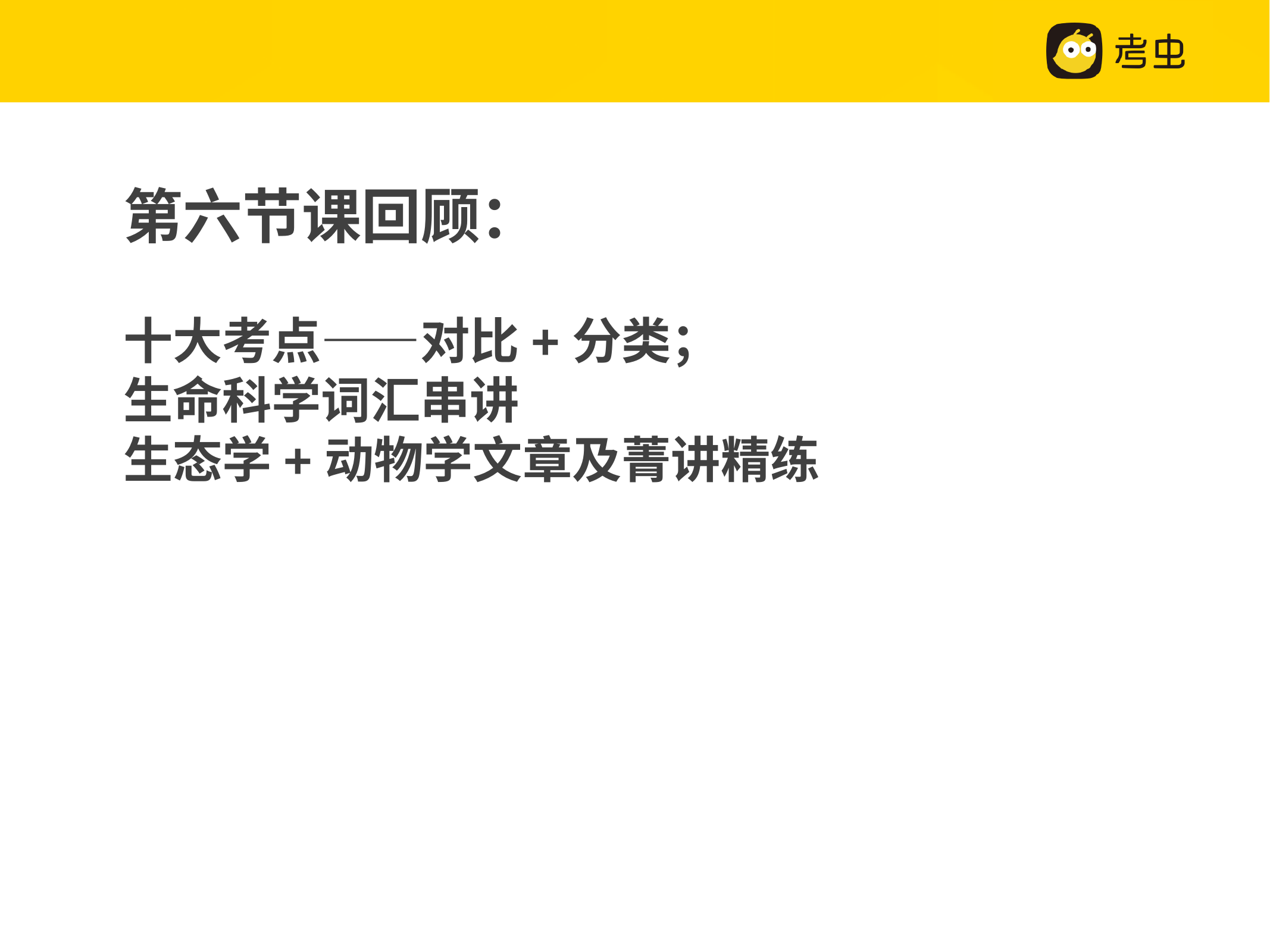

# 第六节课回顾： 十大考点——对比+分类； 生命科学词汇串讲 生态学+动物学文章及菁讲精练